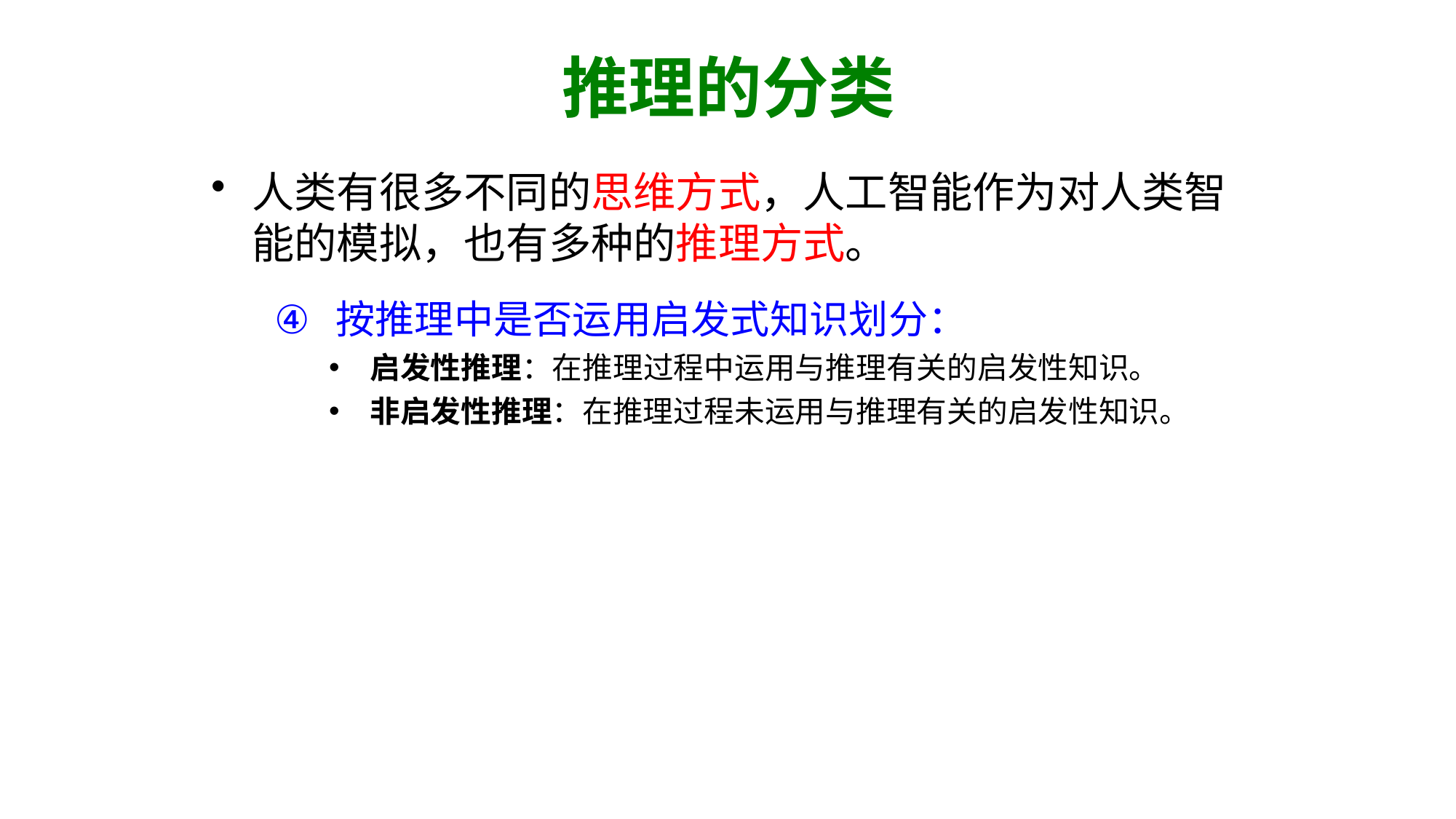

推理的分类
人类有很多不同的思维方式，人工智能作为对人类智能的模拟，也有多种的推理方式。
按推理中是否运用启发式知识划分：
启发性推理：在推理过程中运用与推理有关的启发性知识。
非启发性推理：在推理过程未运用与推理有关的启发性知识。